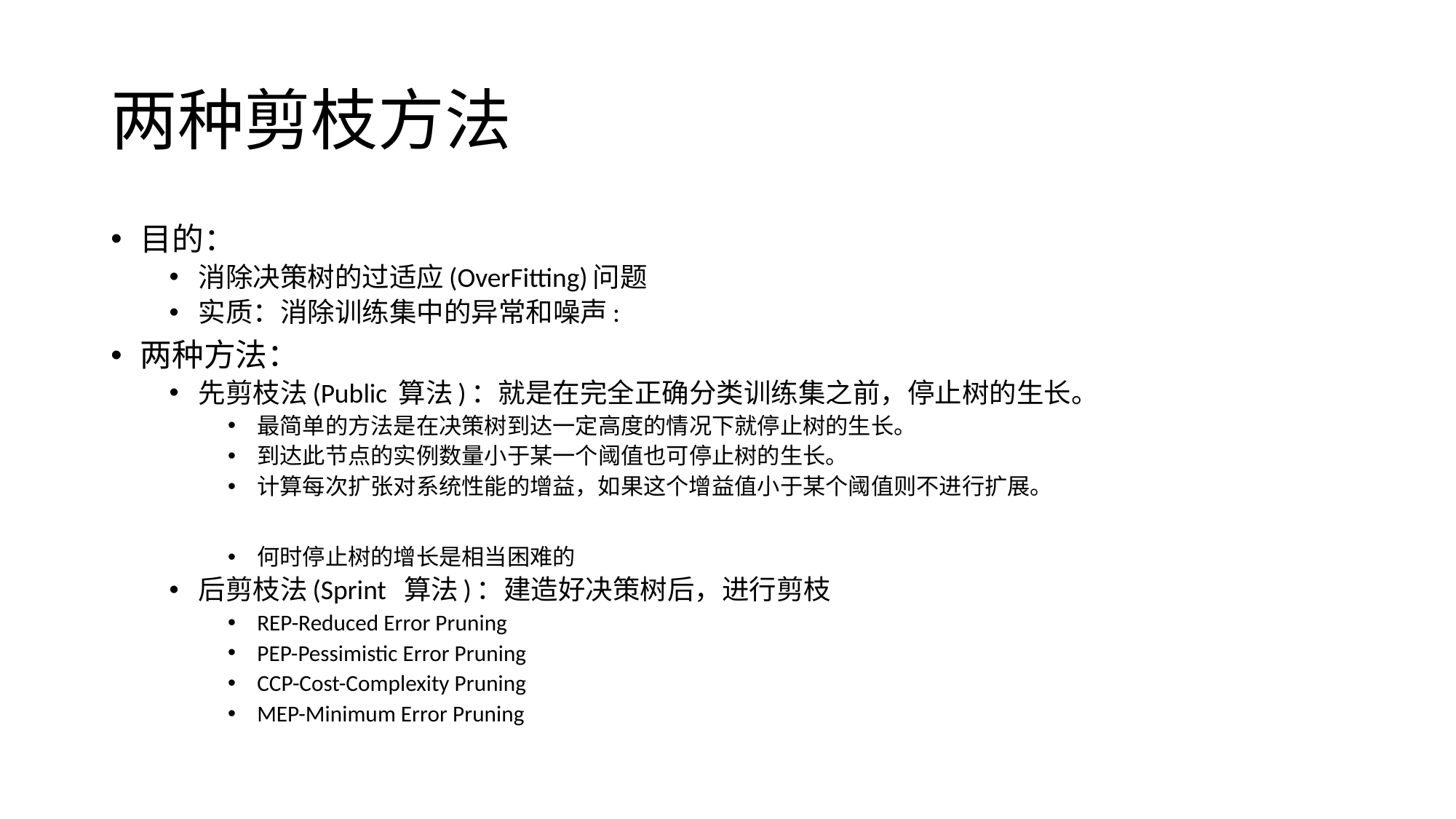

# 两种剪枝方法
目的：
消除决策树的过适应(OverFitting)问题
实质：消除训练集中的异常和噪声:
两种方法：
先剪枝法(Public 算法)：就是在完全正确分类训练集之前，停止树的生长。
最简单的方法是在决策树到达一定高度的情况下就停止树的生长。
到达此节点的实例数量小于某一个阈值也可停止树的生长。
计算每次扩张对系统性能的增益，如果这个增益值小于某个阈值则不进行扩展。

何时停止树的增长是相当困难的
后剪枝法(Sprint  算法)：建造好决策树后，进行剪枝
REP-Reduced Error Pruning
PEP-Pessimistic Error Pruning
CCP-Cost-Complexity Pruning
MEP-Minimum Error Pruning